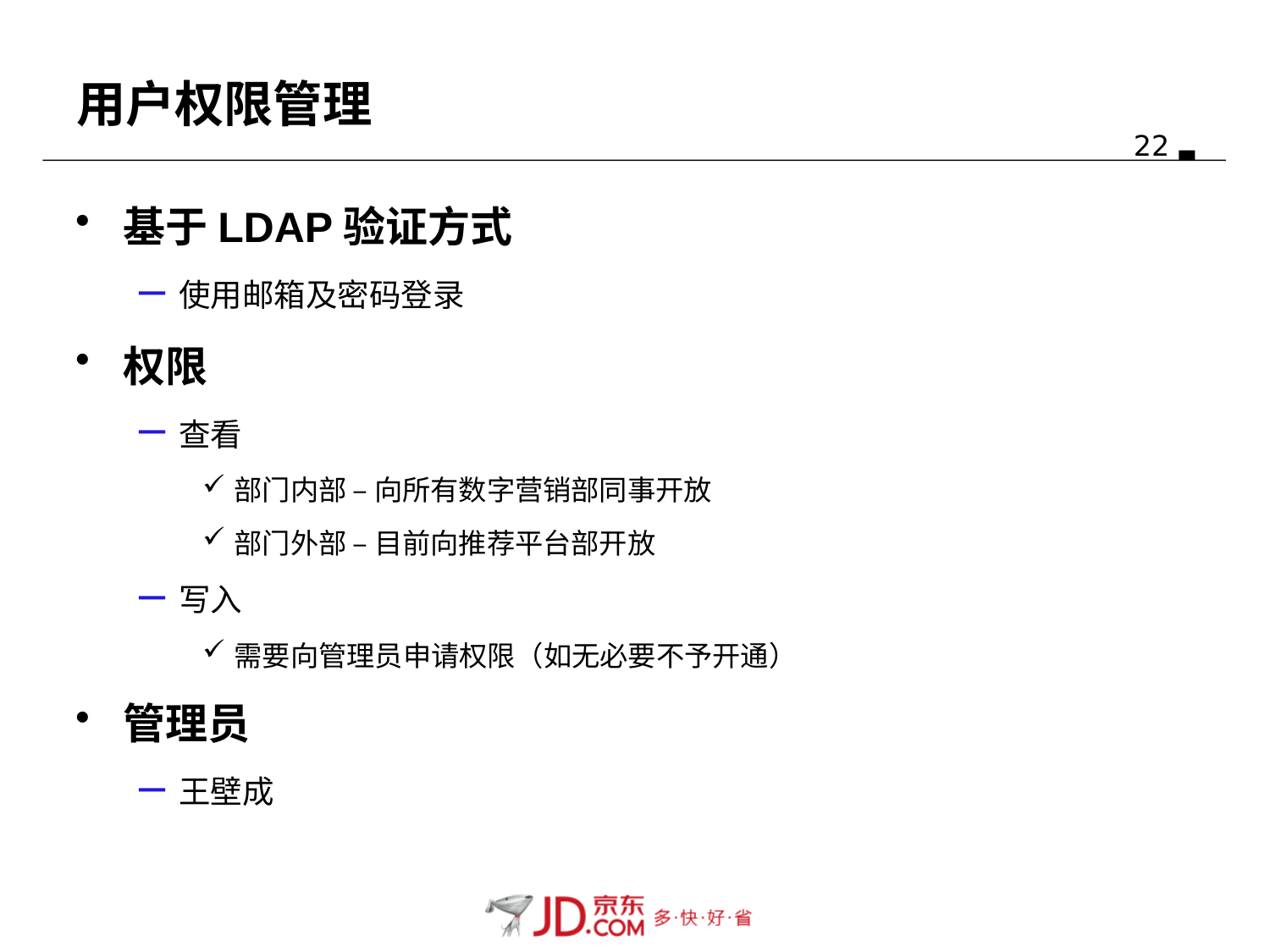

# 用户权限管理
基于LDAP验证方式
使用邮箱及密码登录
权限
查看
部门内部 – 向所有数字营销部同事开放
部门外部 – 目前向推荐平台部开放
写入
需要向管理员申请权限（如无必要不予开通）
管理员
王壁成